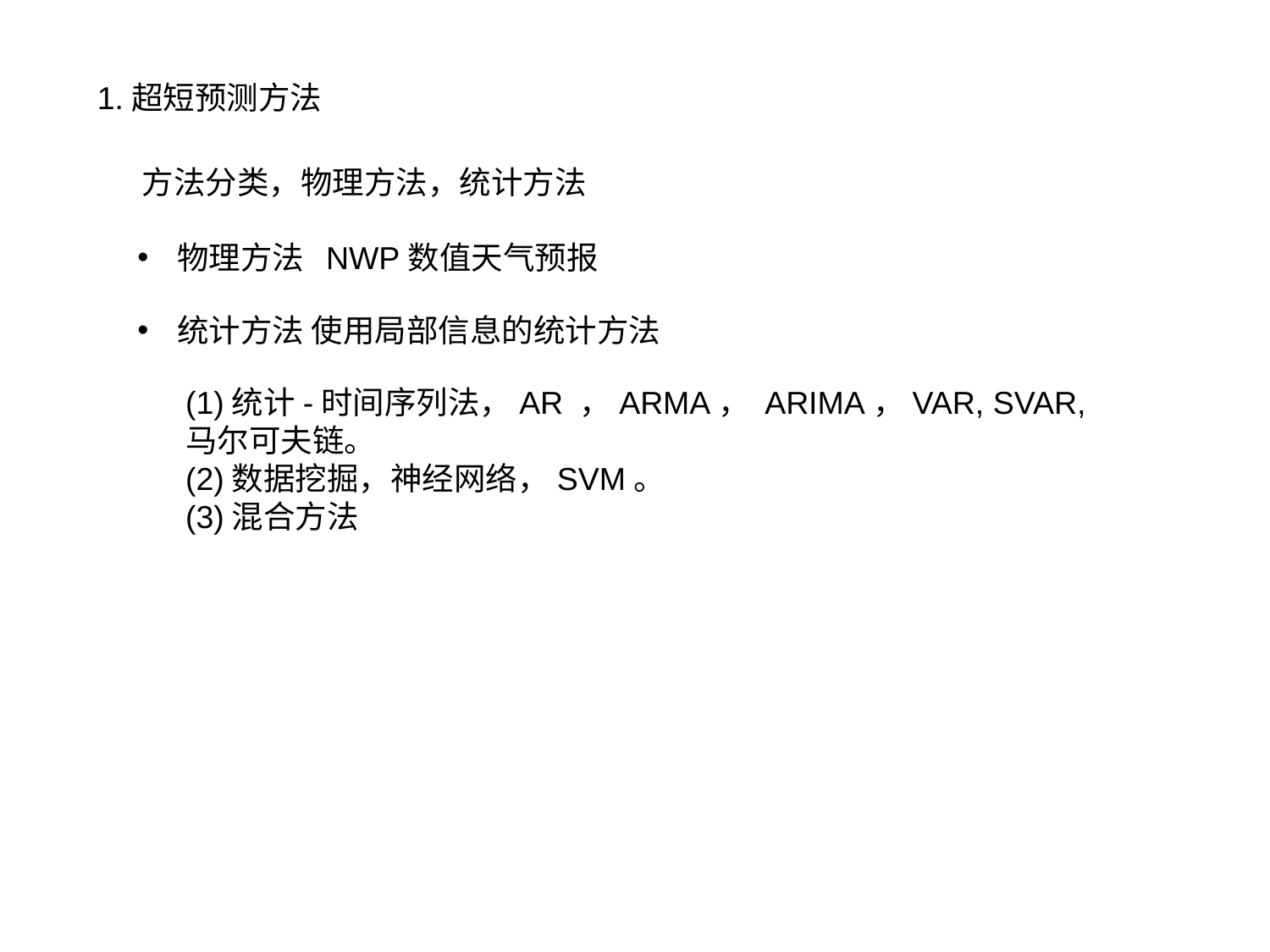

1.超短预测方法
方法分类，物理方法，统计方法
物理方法  NWP数值天气预报
统计方法 使用局部信息的统计方法
(1)统计-时间序列法，AR ，ARMA， ARIMA，VAR, SVAR,马尔可夫链。
(2)数据挖掘，神经网络，SVM。
(3)混合方法